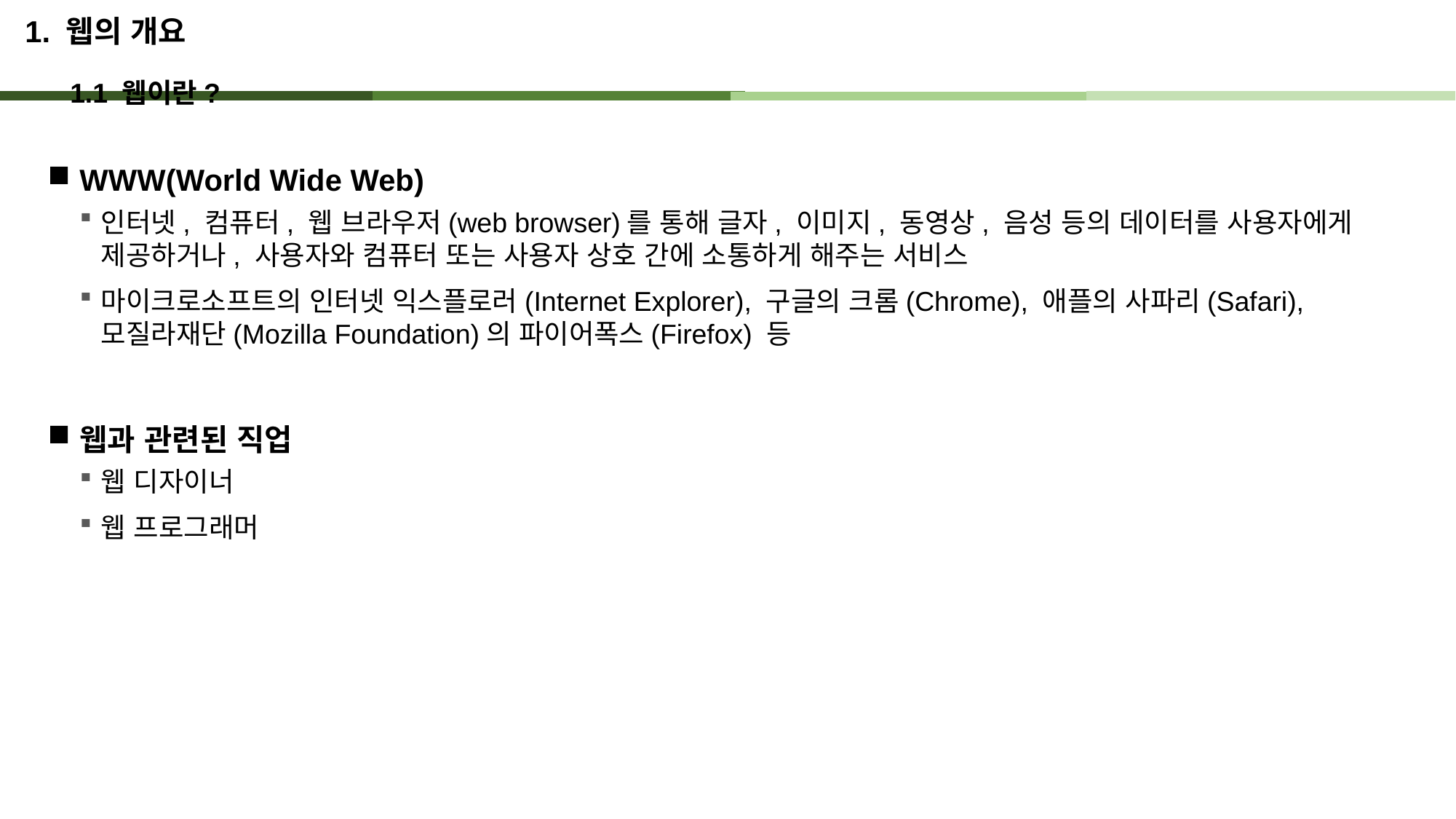

# 1. 웹의 개요
1.1 웹이란?
WWW(World Wide Web)
인터넷, 컴퓨터, 웹 브라우저(web browser)를 통해 글자, 이미지, 동영상, 음성 등의 데이터를 사용자에게 제공하거나, 사용자와 컴퓨터 또는 사용자 상호 간에 소통하게 해주는 서비스
마이크로소프트의 인터넷 익스플로러(Internet Explorer), 구글의 크롬(Chrome), 애플의 사파리(Safari), 모질라재단(Mozilla Foundation)의 파이어폭스(Firefox) 등

웹과 관련된 직업
웹 디자이너
웹 프로그래머